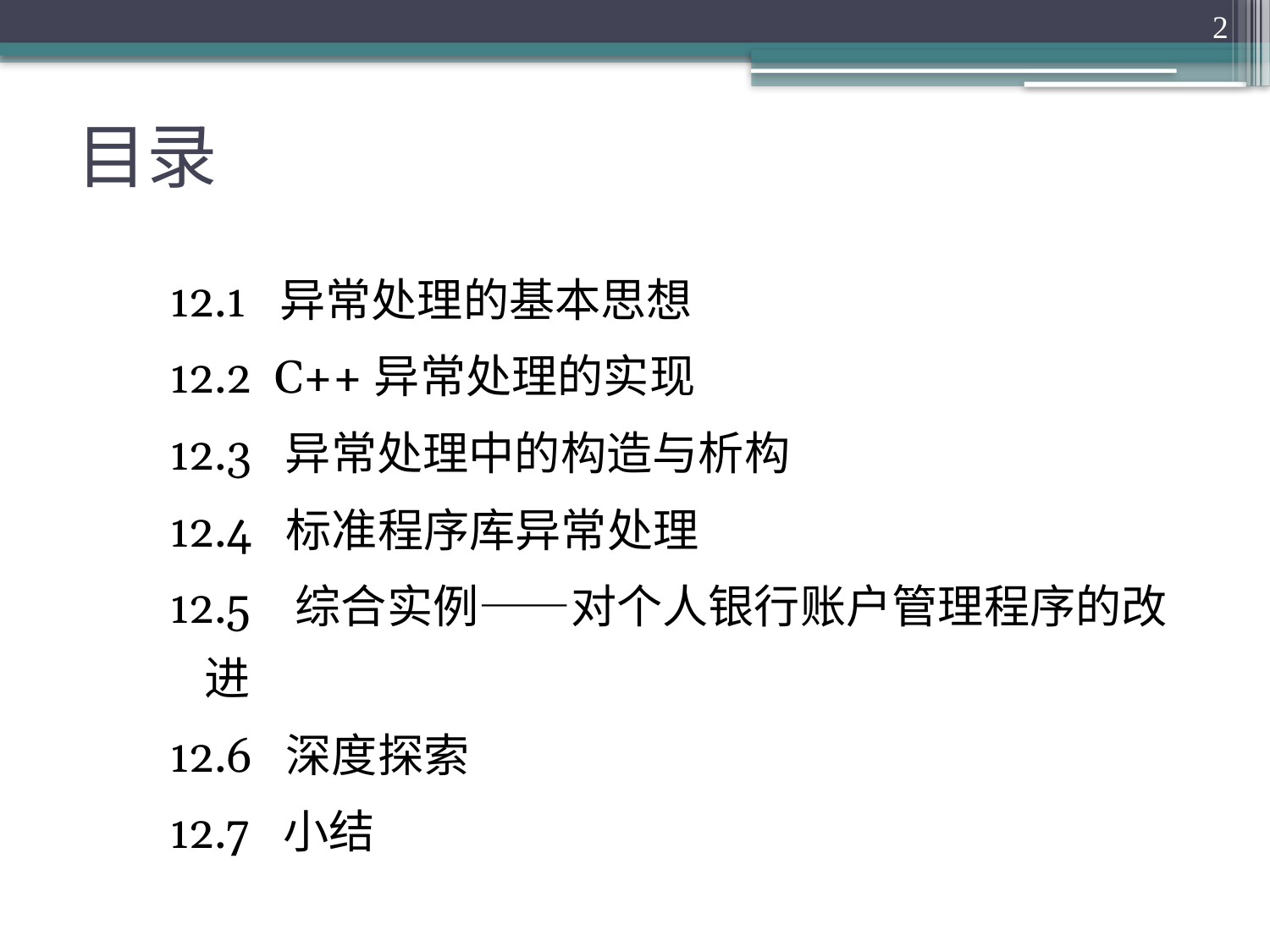

2
# 目录
12.1  异常处理的基本思想
12.2  C++异常处理的实现
12.3  异常处理中的构造与析构
12.4  标准程序库异常处理
12.5   综合实例——对个人银行账户管理程序的改进
12.6  深度探索
12.7  小结